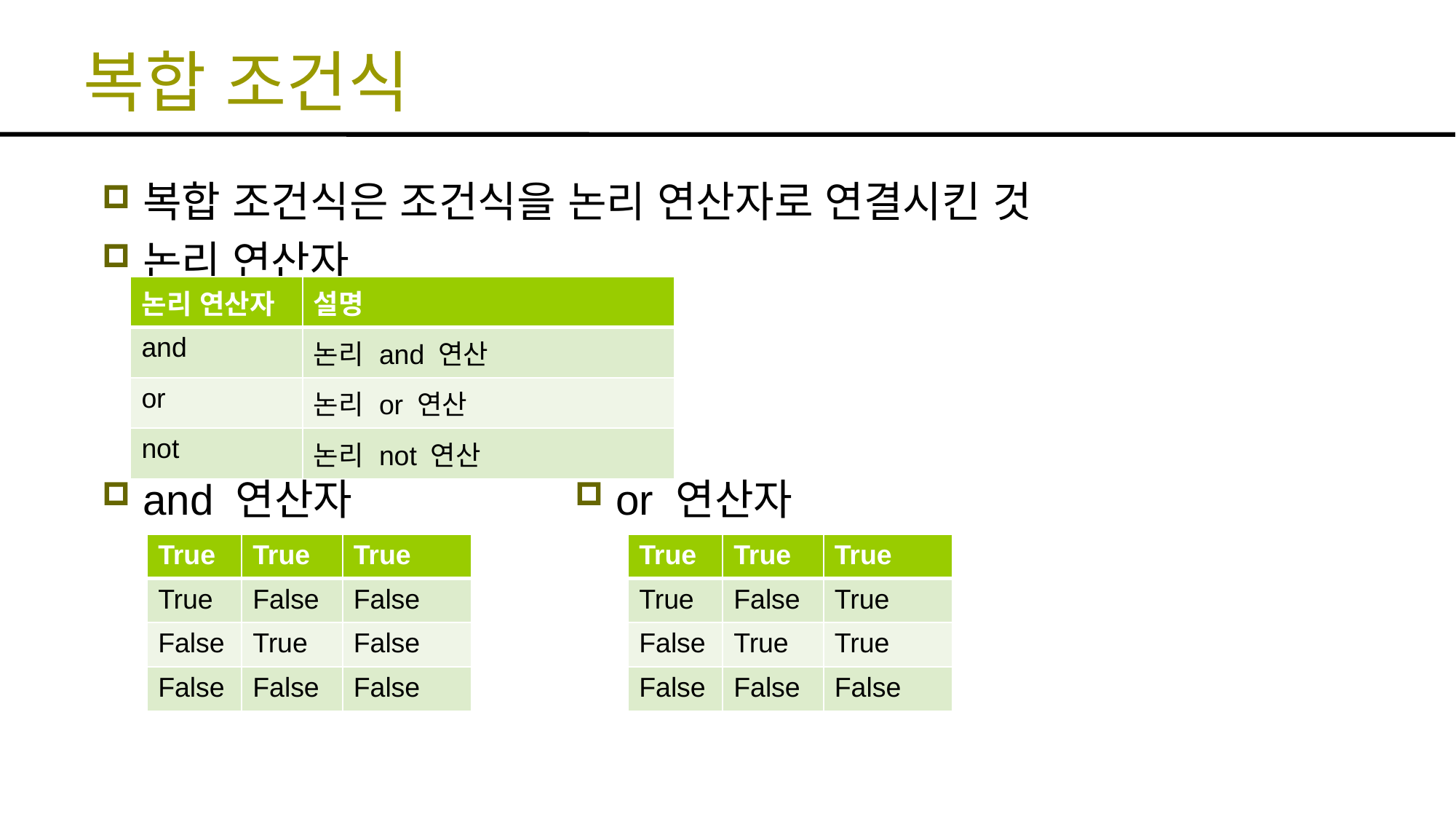

# 복합 조건식
복합 조건식은 조건식을 논리 연산자로 연결시킨 것
논리 연산자

and 연산자

or 연산자

| 논리 연산자 | 설명 |
| --- | --- |
| and | 논리 and 연산 |
| or | 논리 or 연산 |
| not | 논리 not 연산 |
| True | True | True |
| --- | --- | --- |
| True | False | False |
| False | True | False |
| False | False | False |
| True | True | True |
| --- | --- | --- |
| True | False | True |
| False | True | True |
| False | False | False |